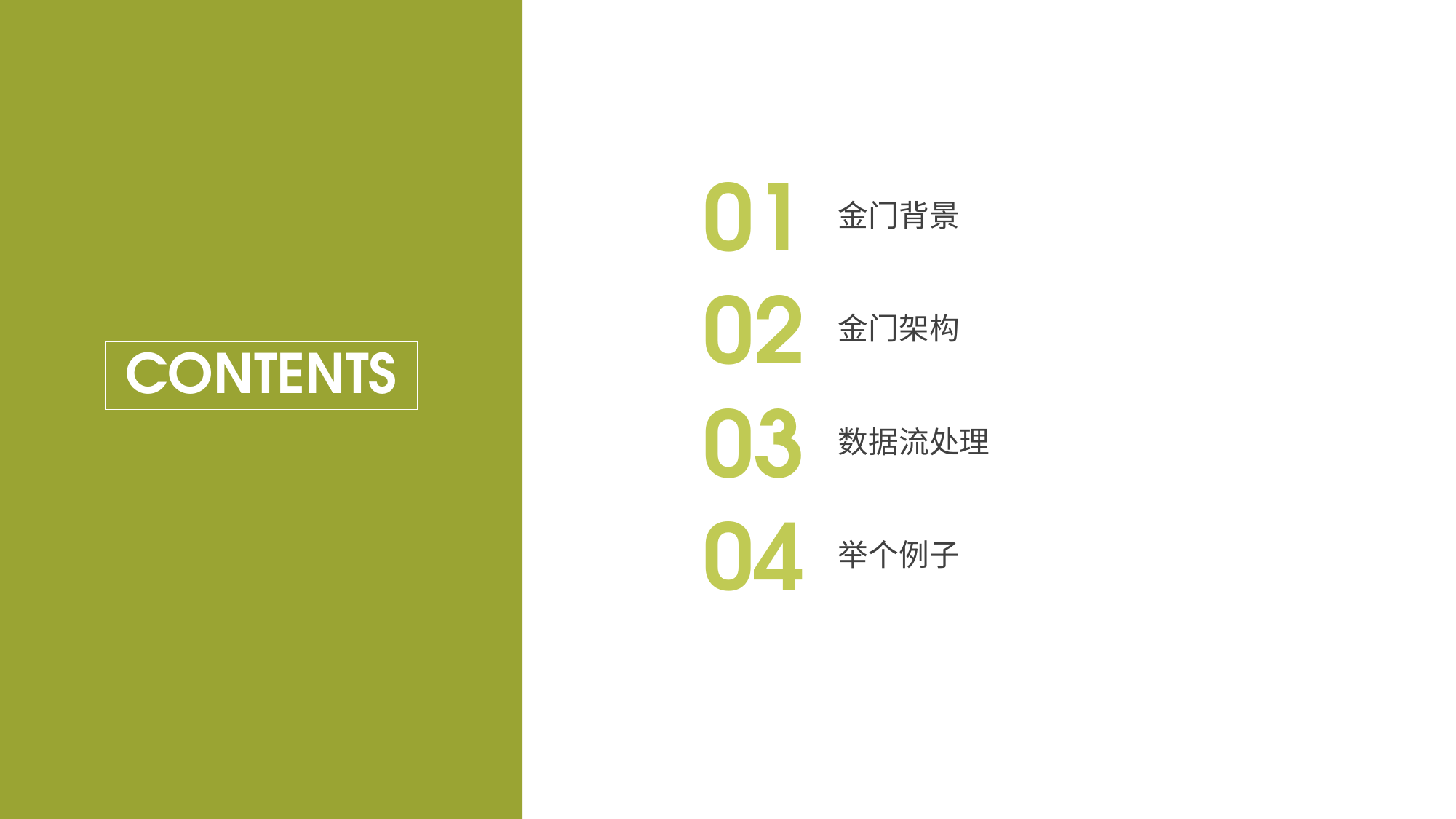

01
金门背景
02
金门架构
CONTENTS
03
数据流处理
04
举个例子